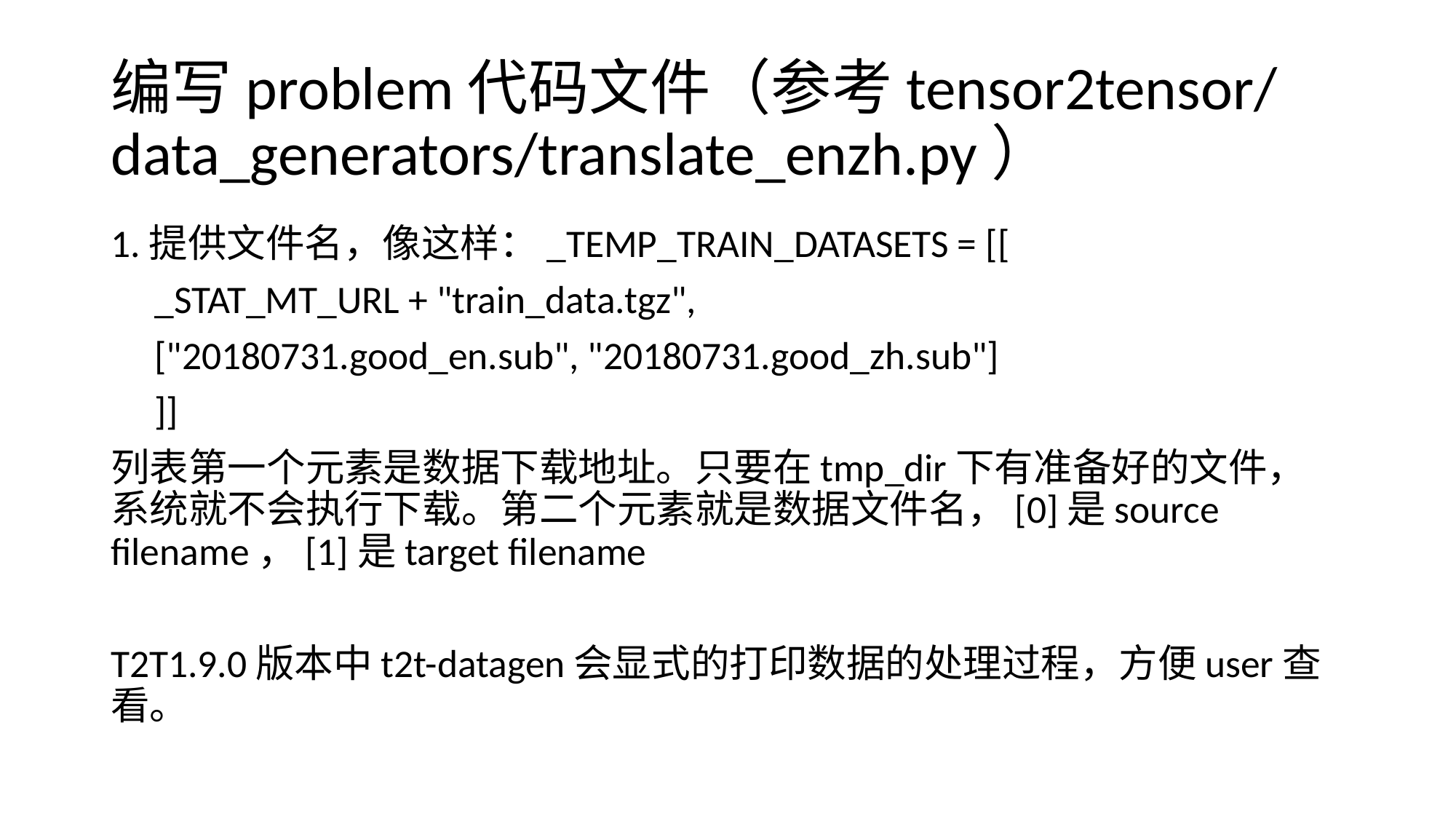

# 编写problem代码文件（参考tensor2tensor/data_generators/translate_enzh.py）
1.提供文件名，像这样：_TEMP_TRAIN_DATASETS = [[
     _STAT_MT_URL + "train_data.tgz",
     ["20180731.good_en.sub", "20180731.good_zh.sub"]
     ]]
列表第一个元素是数据下载地址。只要在tmp_dir下有准备好的文件，系统就不会执行下载。第二个元素就是数据文件名，[0]是source filename，[1]是target filename

T2T1.9.0版本中t2t-datagen会显式的打印数据的处理过程，方便user查看。